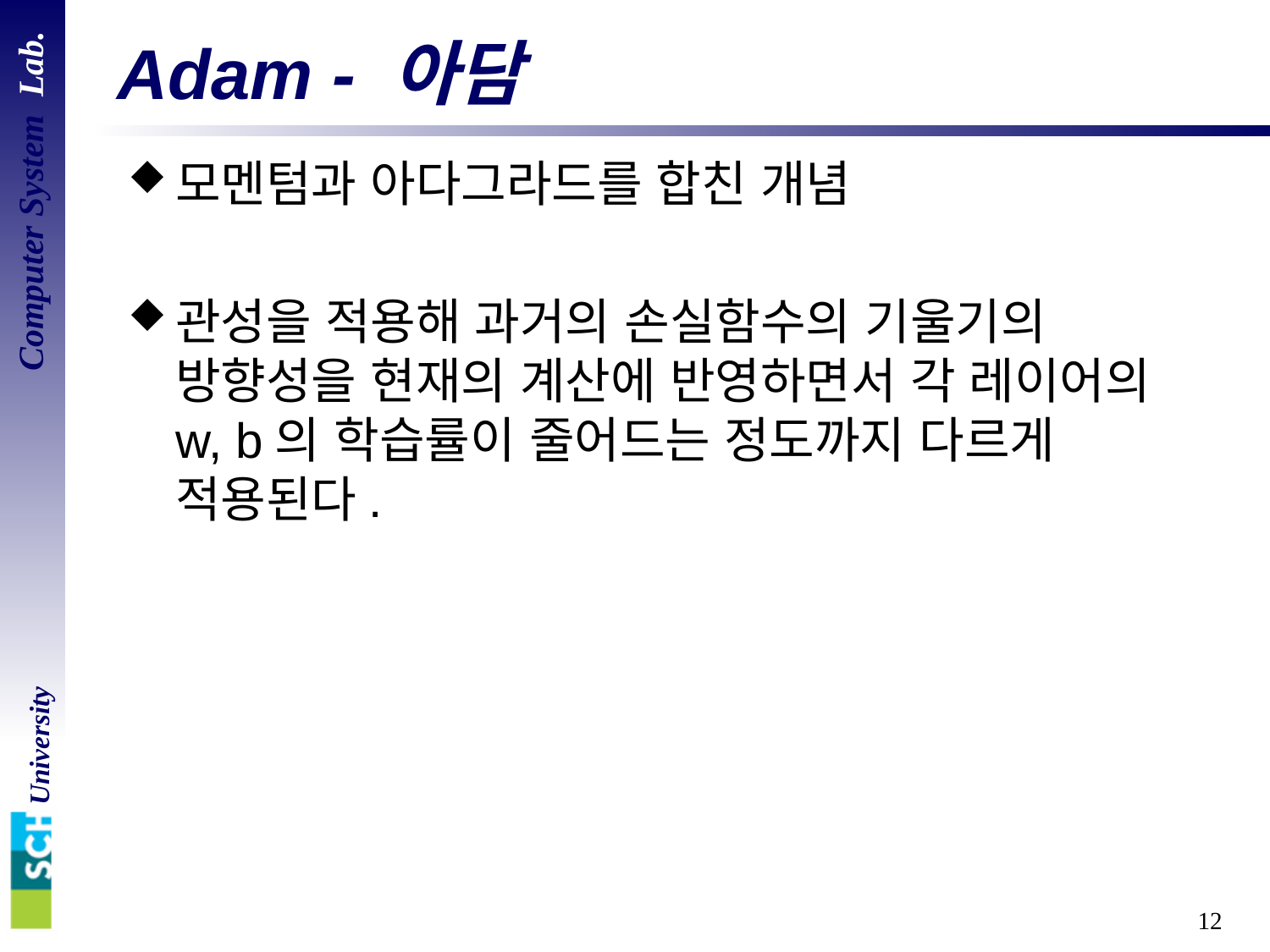

# Adam - 아담
모멘텀과 아다그라드를 합친 개념

관성을 적용해 과거의 손실함수의 기울기의   방향성을 현재의 계산에 반영하면서 각 레이어의 w, b의 학습률이 줄어드는 정도까지 다르게 적용된다.